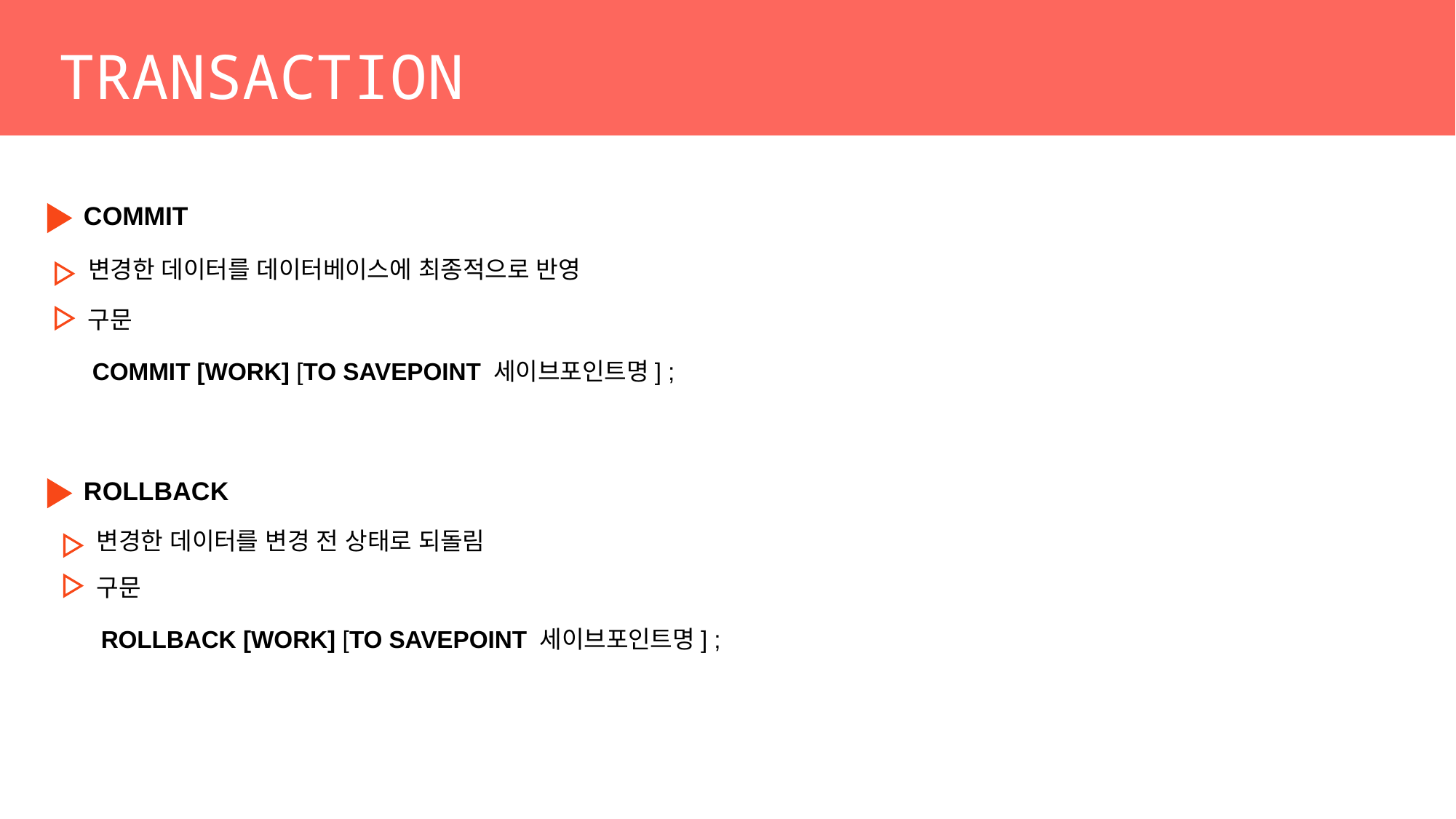

TRANSACTION
COMMIT

변경한 데이터를 데이터베이스에 최종적으로 반영

구문

COMMIT [WORK] [TO SAVEPOINT 세이브포인트명] ;
ROLLBACK

변경한 데이터를 변경 전 상태로 되돌림

구문

ROLLBACK [WORK] [TO SAVEPOINT 세이브포인트명] ;